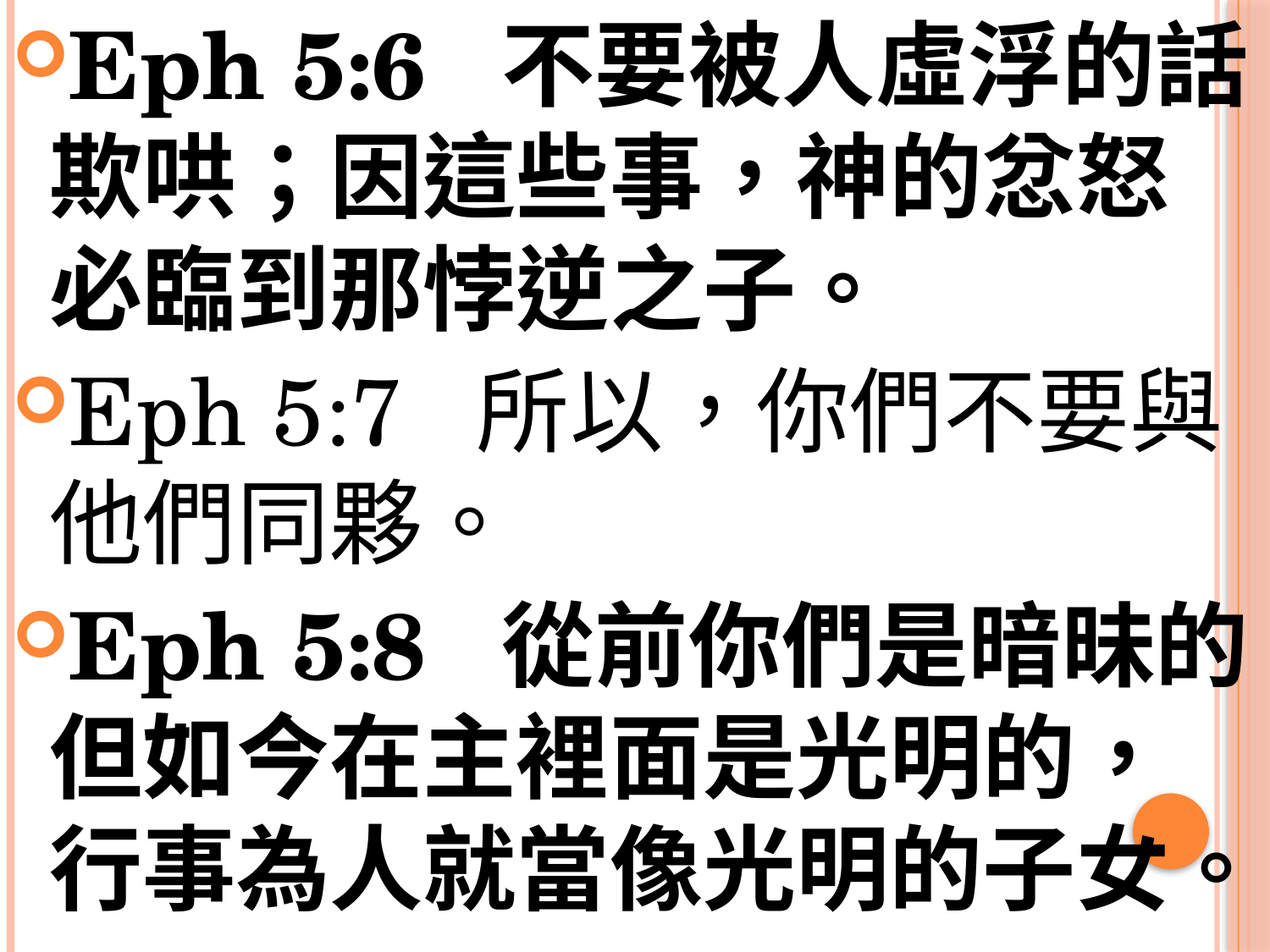

Eph 5:6  不要被人虛浮的話欺哄；因這些事，神的忿怒必臨到那悖逆之子。
Eph 5:7  所以，你們不要與他們同夥。
Eph 5:8  從前你們是暗昧的，但如今在主裡面是光明的，行事為人就當像光明的子女。